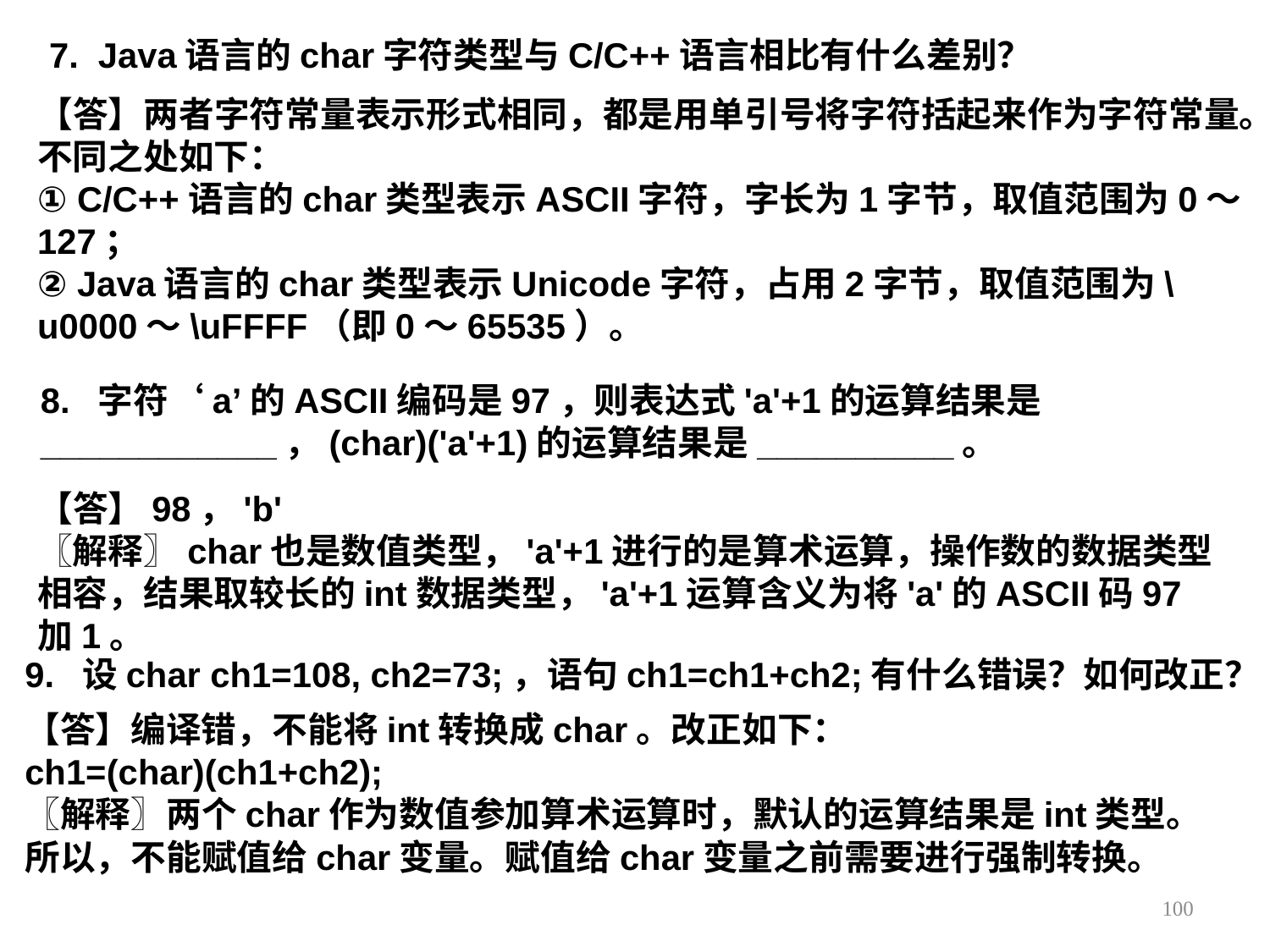

7.  Java语言的char字符类型与C/C++语言相比有什么差别？
【答】两者字符常量表示形式相同，都是用单引号将字符括起来作为字符常量。
不同之处如下：
① C/C++语言的char类型表示ASCII字符，字长为1字节，取值范围为0～127；
② Java语言的char类型表示Unicode字符，占用2字节，取值范围为\u0000～\uFFFF（即0～65535）。
8.  字符‘a’的ASCII编码是97，则表达式'a'+1的运算结果是____________，(char)('a'+1)的运算结果是__________。
【答】98，'b'
〖解释〗char也是数值类型，'a'+1进行的是算术运算，操作数的数据类型相容，结果取较长的int数据类型，'a'+1运算含义为将'a'的ASCII码97加1。
9.  设char ch1=108, ch2=73;，语句ch1=ch1+ch2;有什么错误？如何改正？
【答】编译错，不能将int转换成char。改正如下：
ch1=(char)(ch1+ch2);
〖解释〗两个char作为数值参加算术运算时，默认的运算结果是int类型。所以，不能赋值给char变量。赋值给char变量之前需要进行强制转换。
100